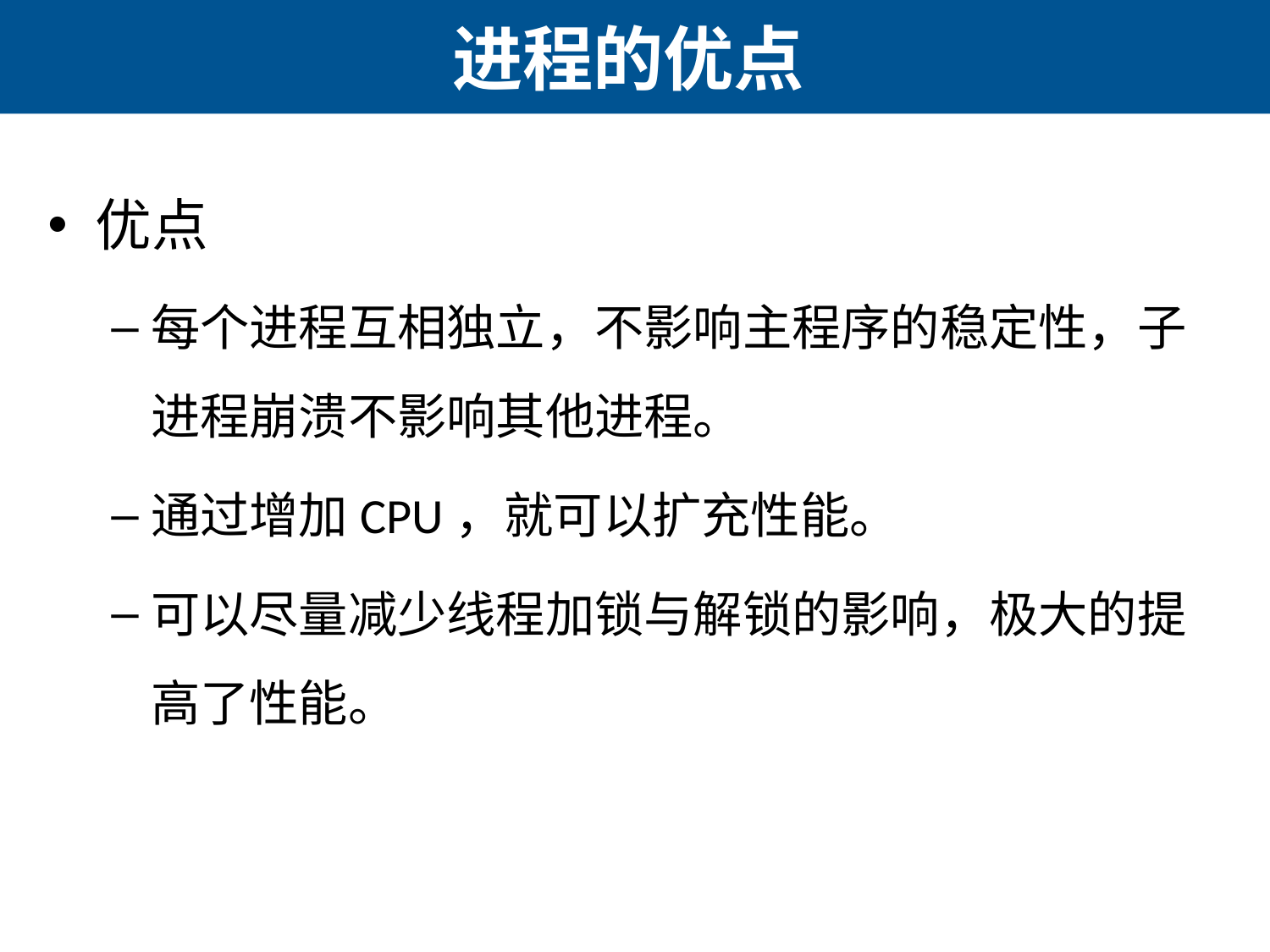

# 进程的优点
优点
每个进程互相独立，不影响主程序的稳定性，子进程崩溃不影响其他进程。
通过增加CPU，就可以扩充性能。
可以尽量减少线程加锁与解锁的影响，极大的提高了性能。